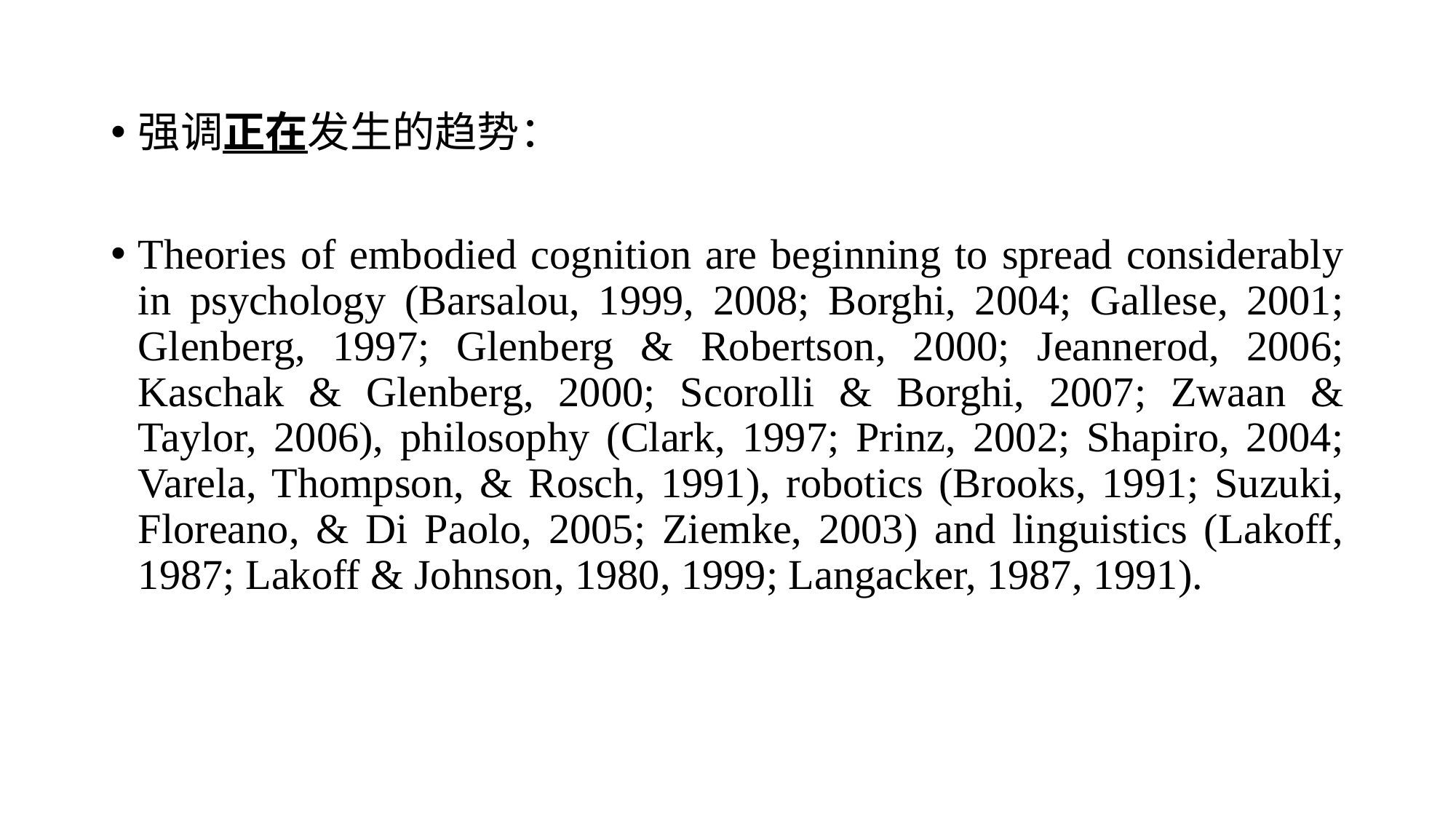

强调正在发生的趋势：

Theories of embodied cognition are beginning to spread considerably in psychology (Barsalou, 1999, 2008; Borghi, 2004; Gallese, 2001; Glenberg, 1997; Glenberg & Robertson, 2000; Jeannerod, 2006; Kaschak & Glenberg, 2000; Scorolli & Borghi, 2007; Zwaan & Taylor, 2006), philosophy (Clark, 1997; Prinz, 2002; Shapiro, 2004; Varela, Thompson, & Rosch, 1991), robotics (Brooks, 1991; Suzuki, Floreano, & Di Paolo, 2005; Ziemke, 2003) and linguistics (Lakoff, 1987; Lakoff & Johnson, 1980, 1999; Langacker, 1987, 1991).